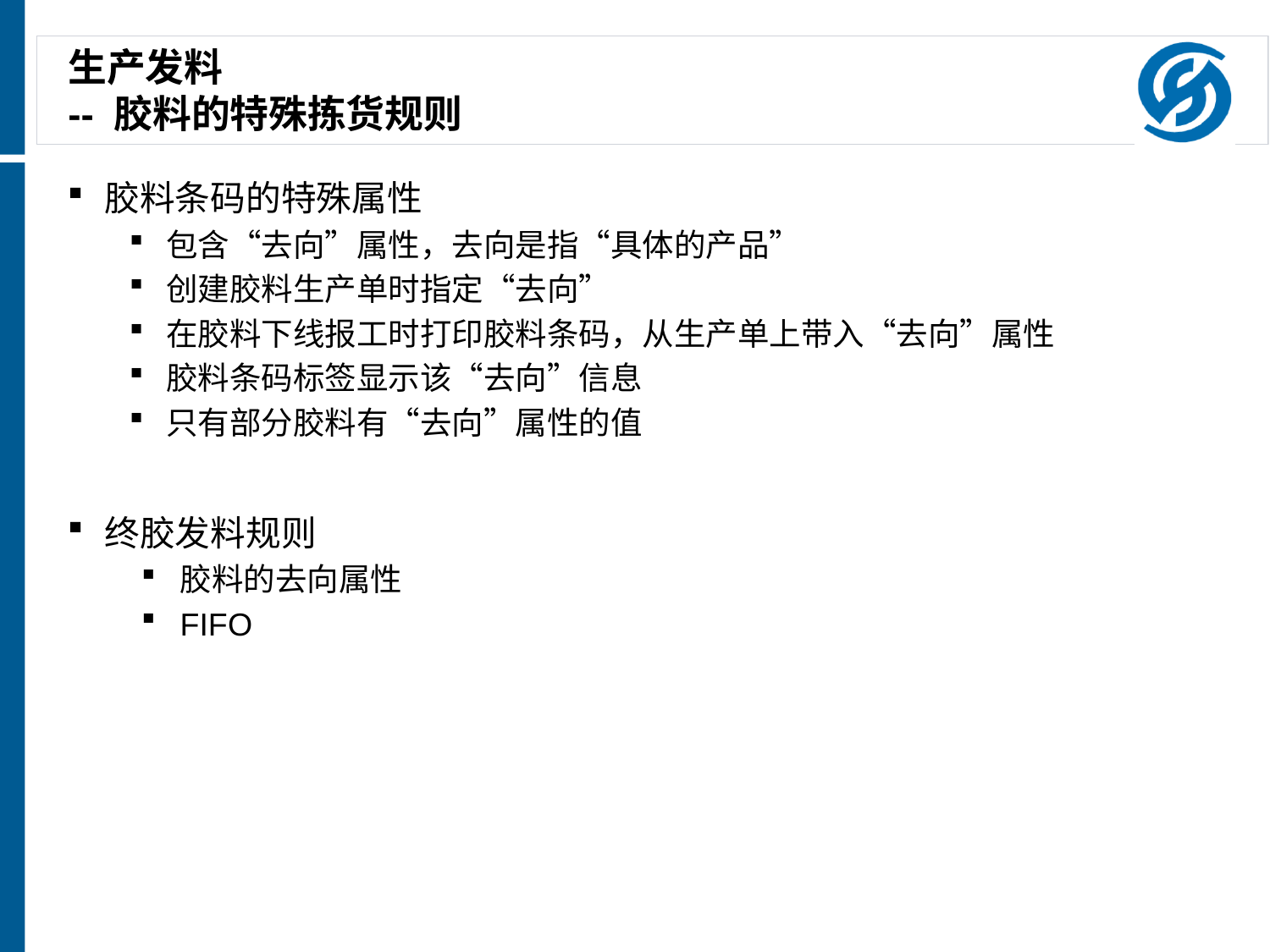

# 生产发料 -- 胶料的特殊拣货规则
胶料条码的特殊属性
包含“去向”属性，去向是指“具体的产品”
创建胶料生产单时指定“去向”
在胶料下线报工时打印胶料条码，从生产单上带入“去向”属性
胶料条码标签显示该“去向”信息
只有部分胶料有“去向”属性的值

终胶发料规则
胶料的去向属性
FIFO